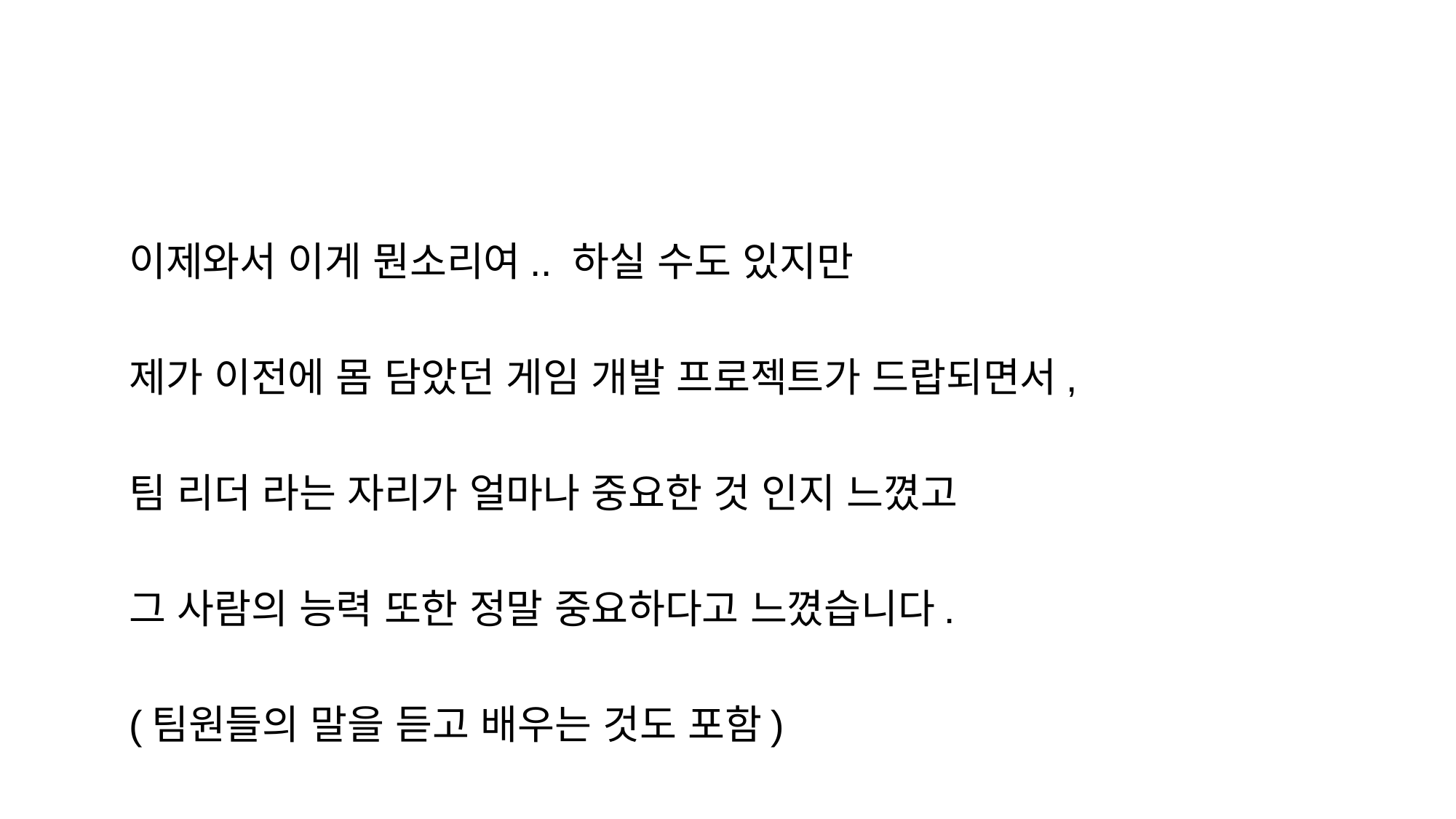

이제와서 이게 뭔소리여.. 하실 수도 있지만

제가 이전에 몸 담았던 게임 개발 프로젝트가 드랍되면서,

팀 리더 라는 자리가 얼마나 중요한 것 인지 느꼈고

그 사람의 능력 또한 정말 중요하다고 느꼈습니다.

(팀원들의 말을 듣고 배우는 것도 포함)